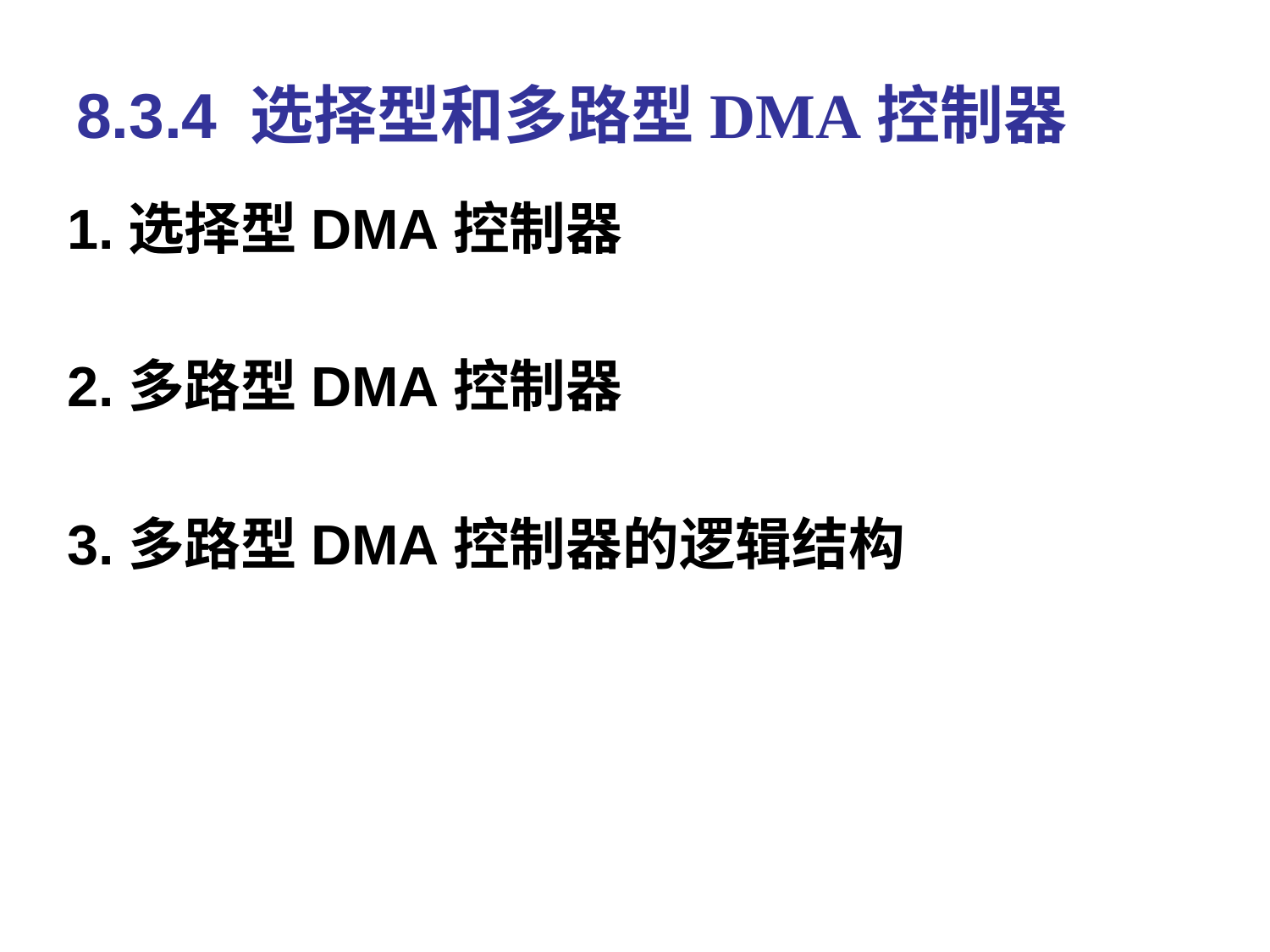

# 8.3.4 选择型和多路型DMA控制器
1.选择型DMA控制器

2.多路型DMA控制器

3.多路型DMA控制器的逻辑结构